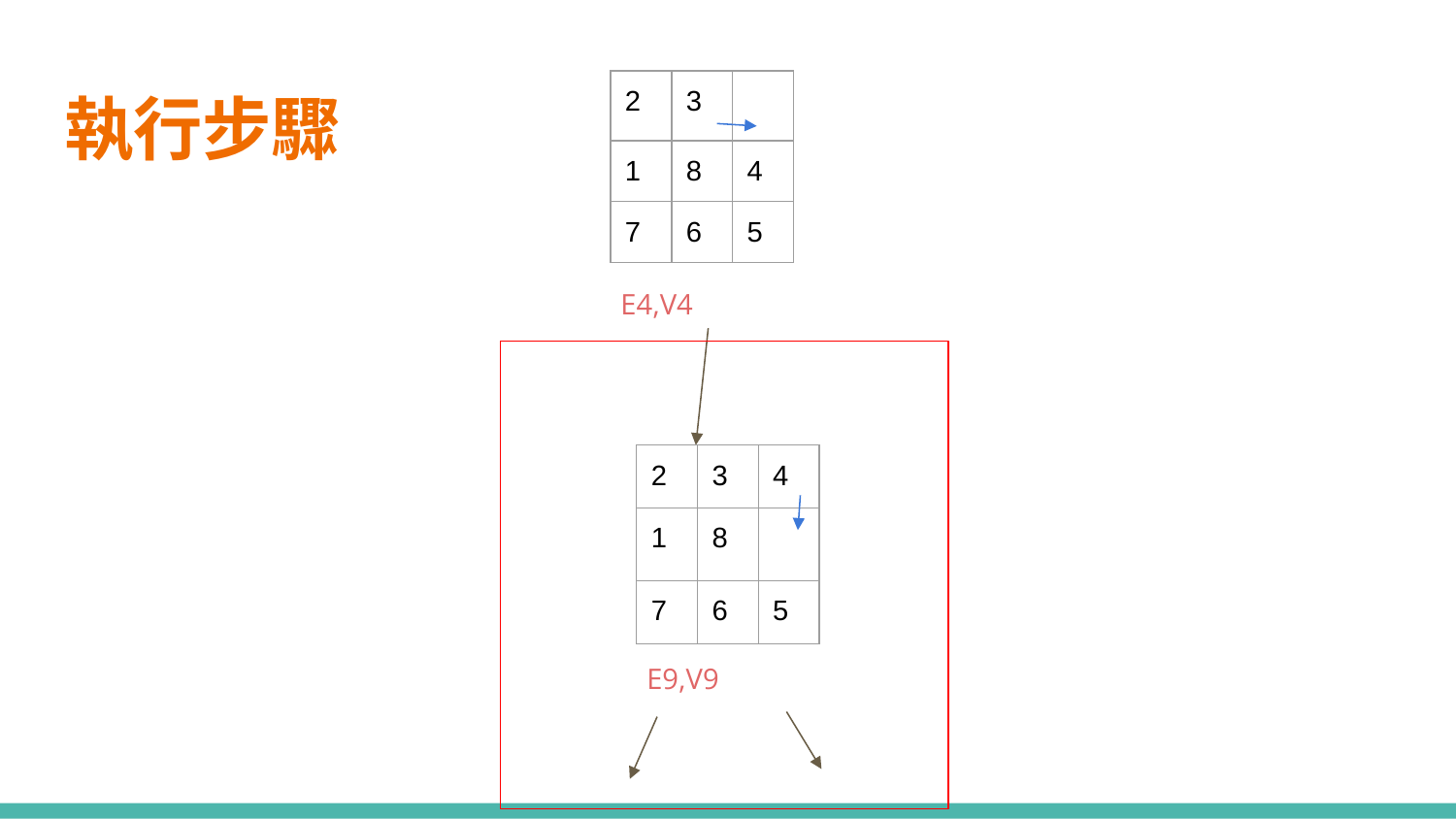

| 2 | 3 |  |
| --- | --- | --- |
| 1 | 8 | 4 |
| 7 | 6 | 5 |
# 執行步驟
E4,V4

| 2 | 3 | 4 |
| --- | --- | --- |
| 1 | 8 |  |
| 7 | 6 | 5 |
E9,V9